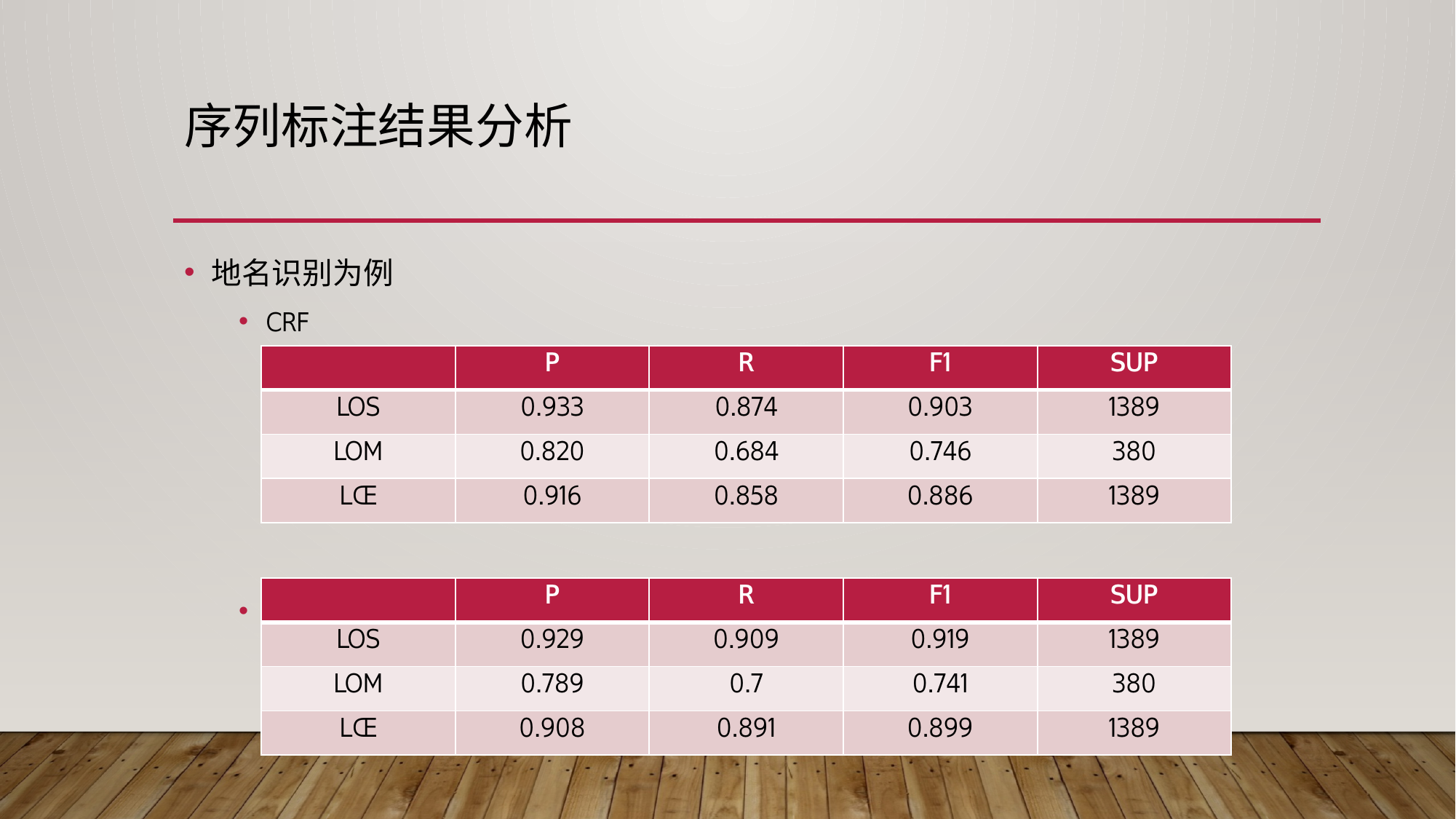

# 序列标注结果分析
地名识别为例
CRF

BiLSTM+CRF

|  | P | R | F1 | SUP |
| --- | --- | --- | --- | --- |
| LOS | 0.933 | 0.874 | 0.903 | 1389 |
| LOM | 0.820 | 0.684 | 0.746 | 380 |
| LOE | 0.916 | 0.858 | 0.886 | 1389 |
|  | P | R | F1 | SUP |
| --- | --- | --- | --- | --- |
| LOS | 0.929 | 0.909 | 0.919 | 1389 |
| LOM | 0.789 | 0.7 | 0.741 | 380 |
| LOE | 0.908 | 0.891 | 0.899 | 1389 |